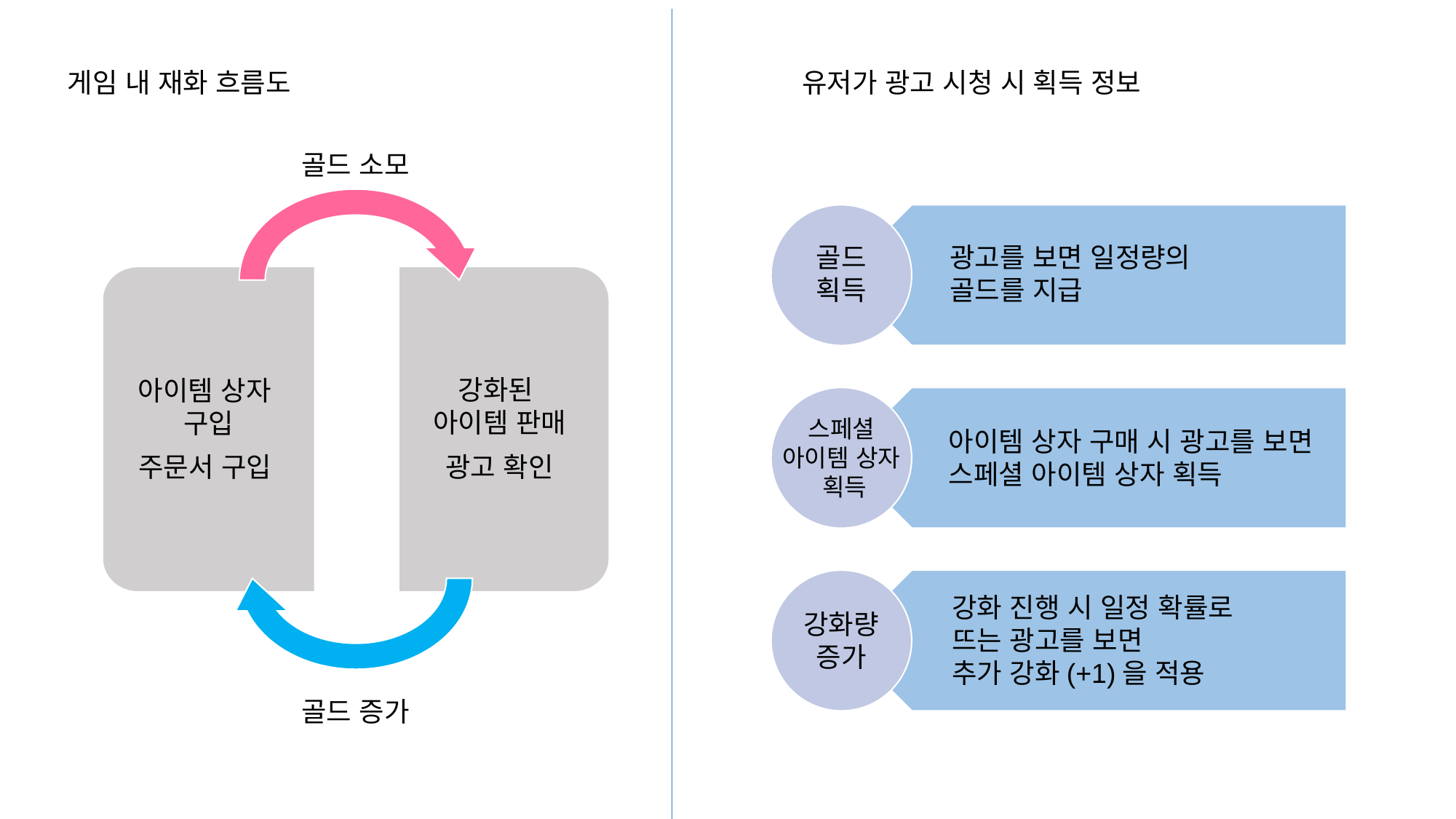

게임 내 재화 흐름도
유저가 광고 시청 시 획득 정보
골드 소모

골드
획득
광고를 보면 일정량의
골드를 지급
강화된
아이템 판매
아이템 상자
구입
스페셜
아이템 상자
획득
아이템 상자 구매 시 광고를 보면
스페셜 아이템 상자 획득
주문서 구입
광고 확인
강화 진행 시 일정 확률로
뜨는 광고를 보면
추가 강화(+1)을 적용
강화량
증가
골드 증가